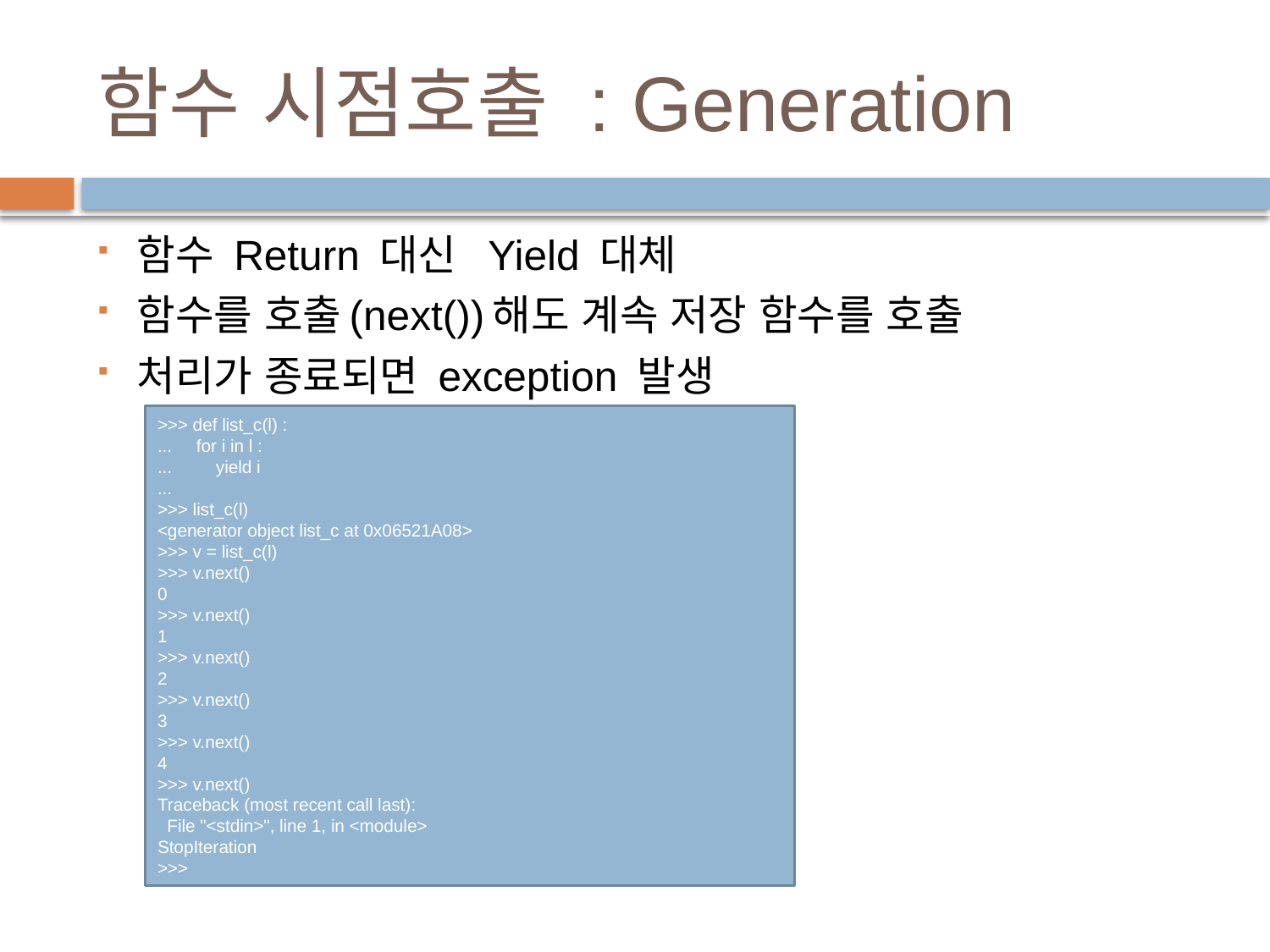

# 함수 시점호출 : Generation
함수 Return 대신  Yield 대체
함수를 호출(next())해도 계속 저장 함수를 호출
처리가 종료되면 exception 발생
>>> def list_c(l) :
...     for i in l :
...         yield i
...
>>> list_c(l)
<generator object list_c at 0x06521A08>
>>> v = list_c(l)
>>> v.next()
0
>>> v.next()
1
>>> v.next()
2
>>> v.next()
3
>>> v.next()
4
>>> v.next()
Traceback (most recent call last):
  File "<stdin>", line 1, in <module>
StopIteration
>>>